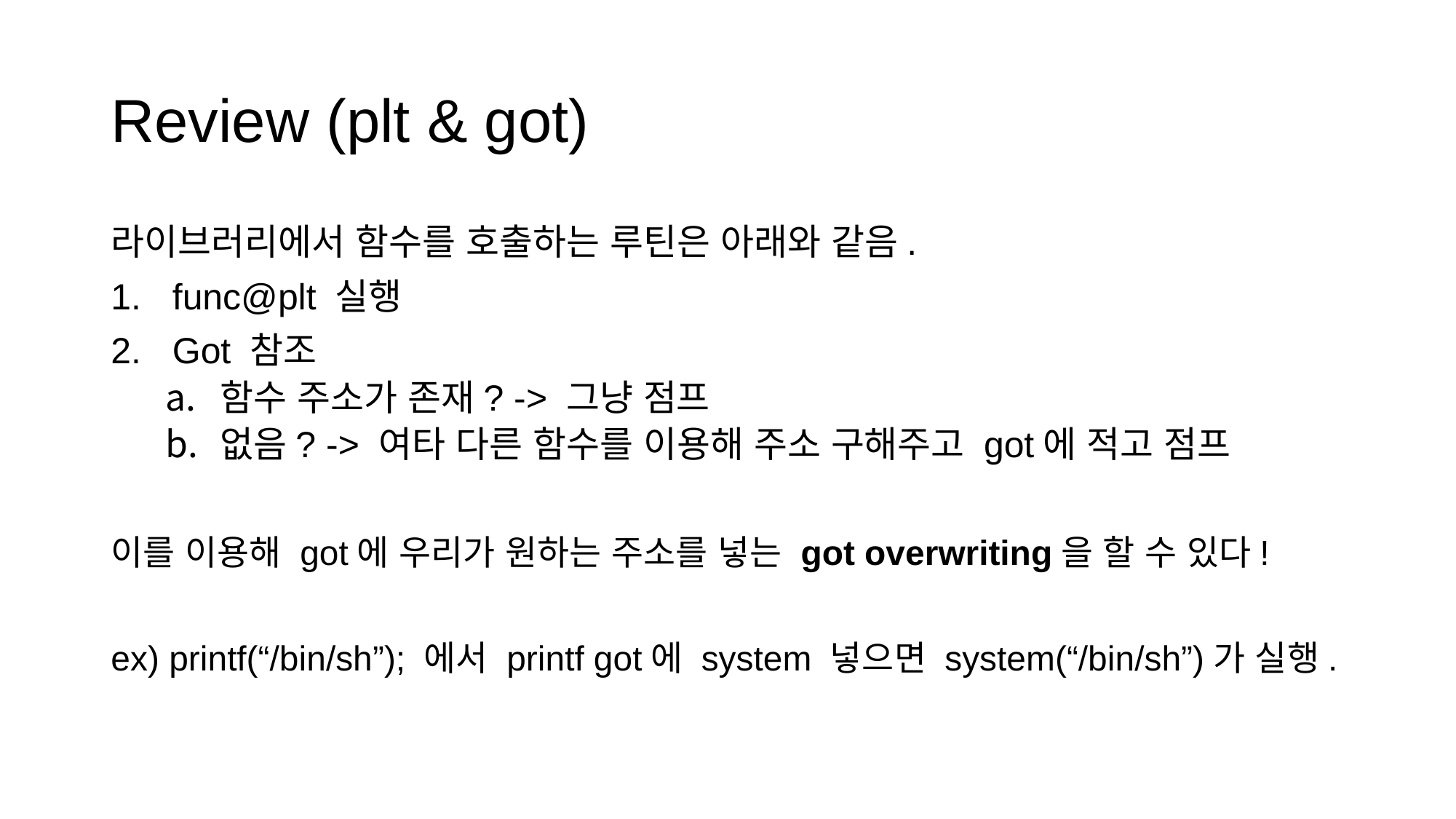

# Review (plt & got)
라이브러리에서 함수를 호출하는 루틴은 아래와 같음.
func@plt 실행
Got 참조
함수 주소가 존재? -> 그냥 점프
없음? -> 여타 다른 함수를 이용해 주소 구해주고 got에 적고 점프

이를 이용해 got에 우리가 원하는 주소를 넣는 got overwriting을 할 수 있다!

ex) printf(“/bin/sh”); 에서 printf got에 system 넣으면 system(“/bin/sh”)가 실행.